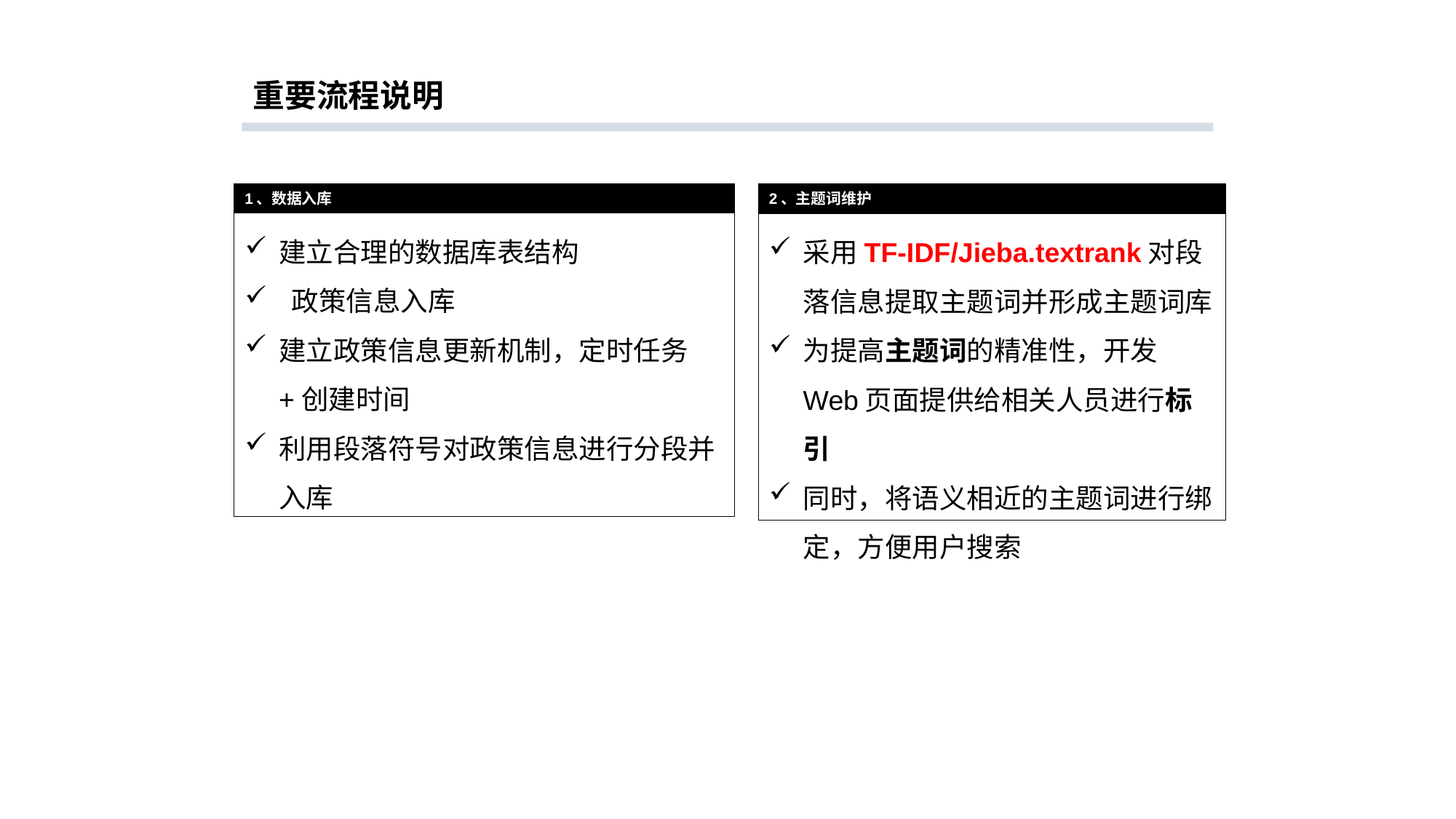

重要流程说明

1、数据入库
建立合理的数据库表结构
 政策信息入库
建立政策信息更新机制，定时任务+创建时间
利用段落符号对政策信息进行分段并入库
2、主题词维护
采用TF-IDF/Jieba.textrank对段落信息提取主题词并形成主题词库
为提高主题词的精准性，开发Web页面提供给相关人员进行标引
同时，将语义相近的主题词进行绑定，方便用户搜索